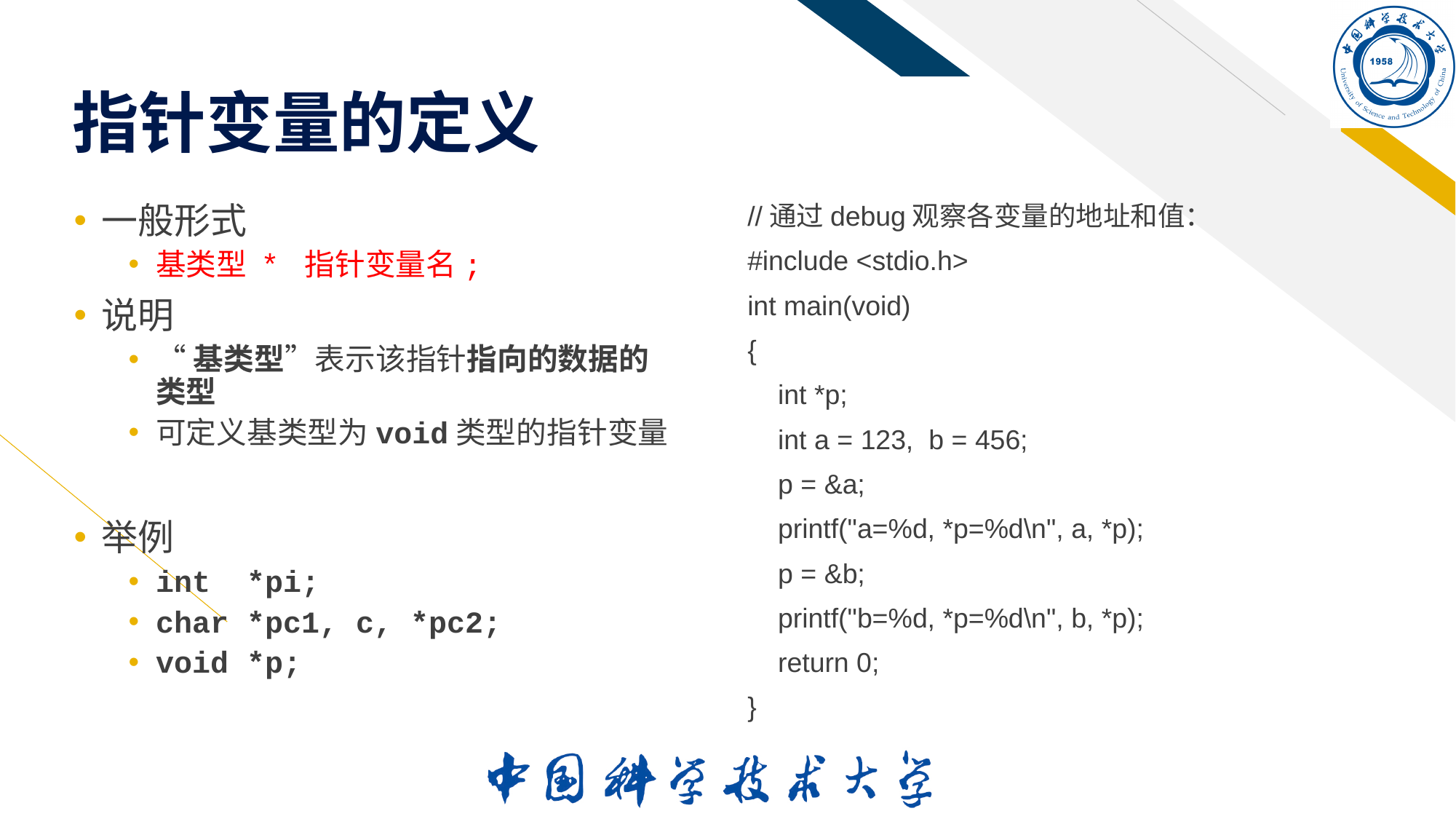

# 指针变量的定义
一般形式
基类型 * 指针变量名;
说明
“基类型”表示该指针指向的数据的类型
可定义基类型为void类型的指针变量

举例
int  *pi;
char *pc1, c, *pc2;
void *p;
//通过debug观察各变量的地址和值：
#include <stdio.h>
int main(void)
{
    int *p;
    int a = 123,  b = 456;
    p = &a;
    printf("a=%d, *p=%d\n", a, *p);
    p = &b;
    printf("b=%d, *p=%d\n", b, *p);
    return 0;
}